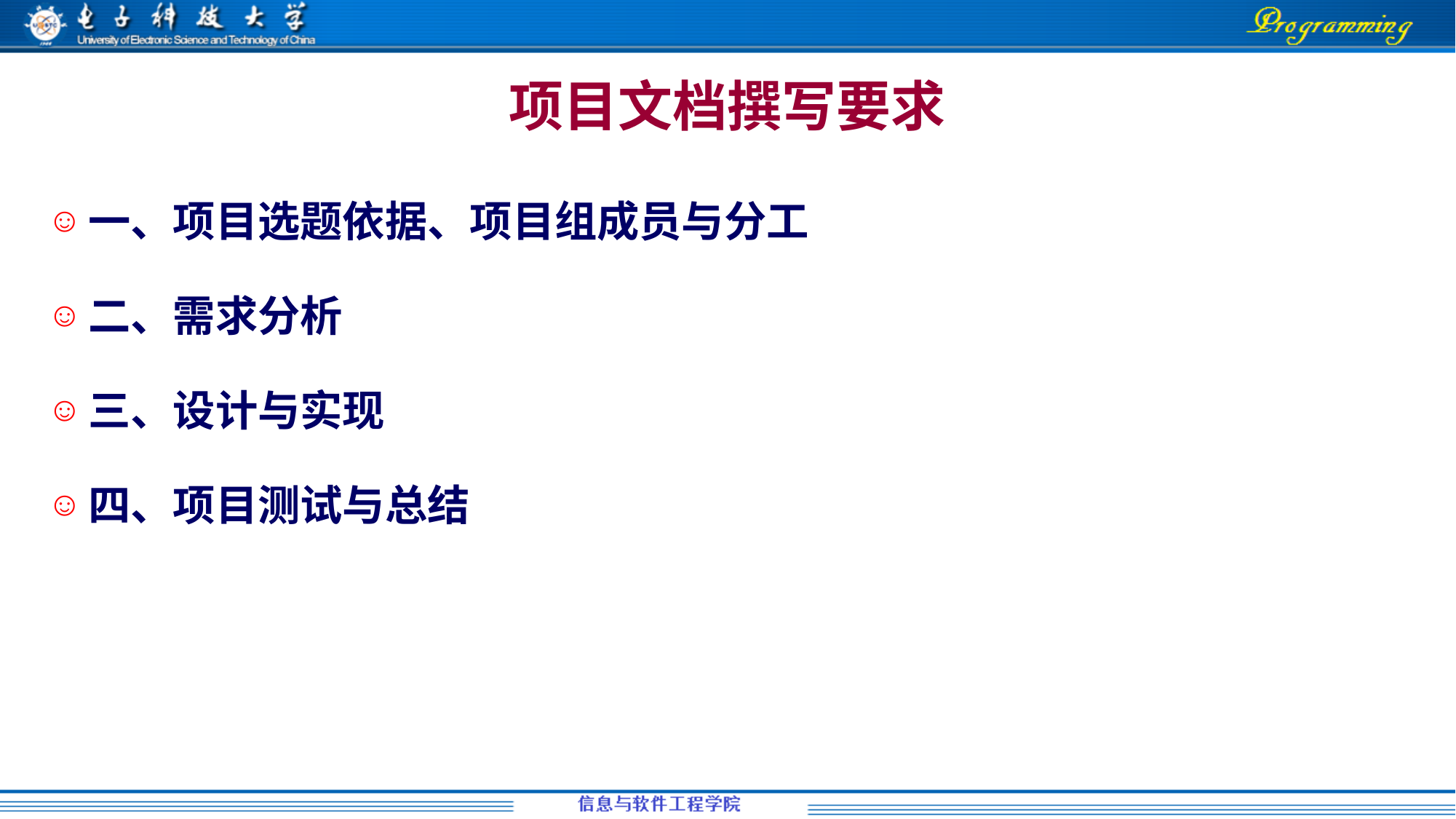

# 项目文档撰写要求
一、项目选题依据、项目组成员与分工
二、需求分析
三、设计与实现
四、项目测试与总结